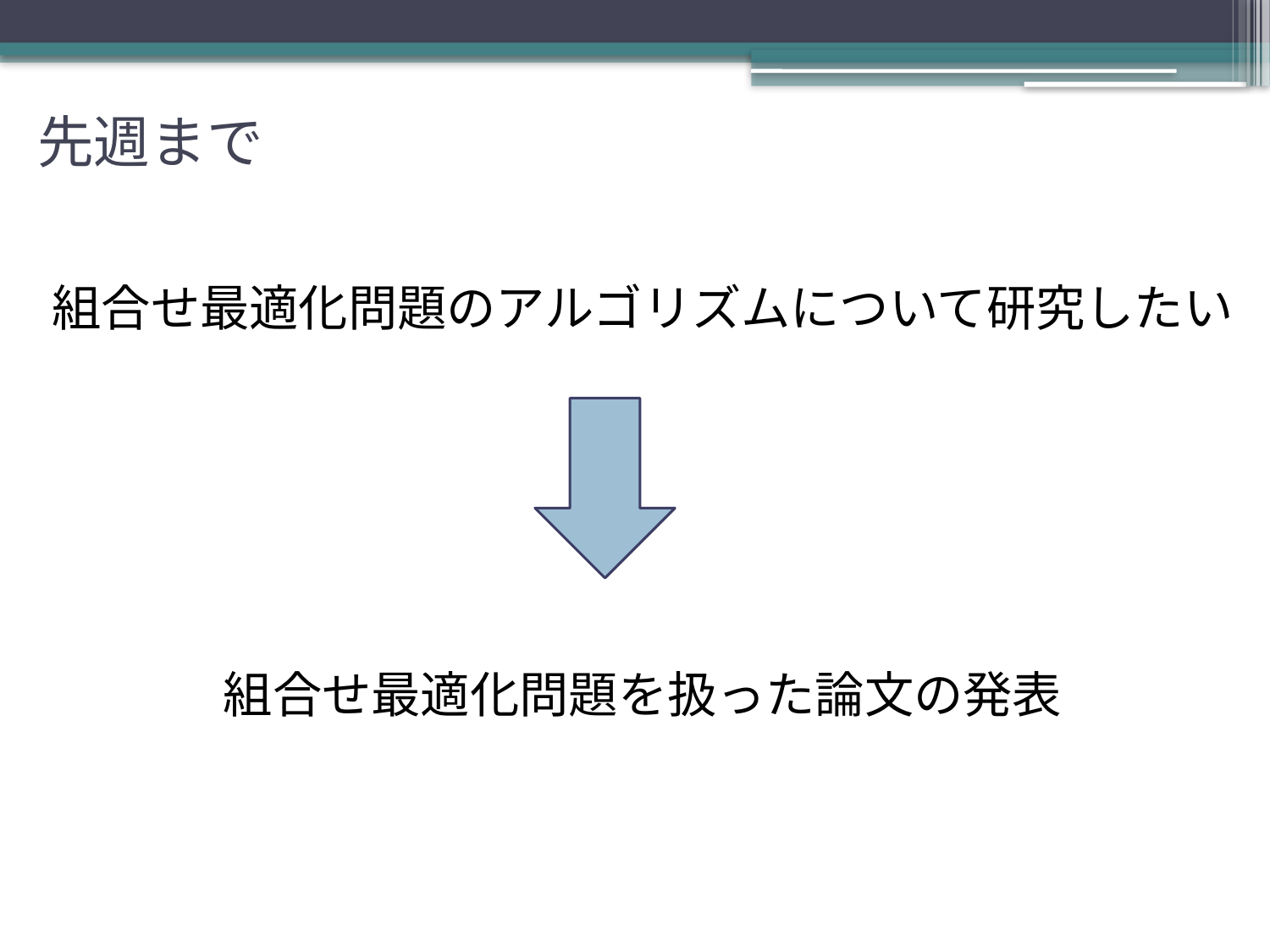

# 先週まで

組合せ最適化問題のアルゴリズムについて研究したい

組合せ最適化問題を扱った論文の発表